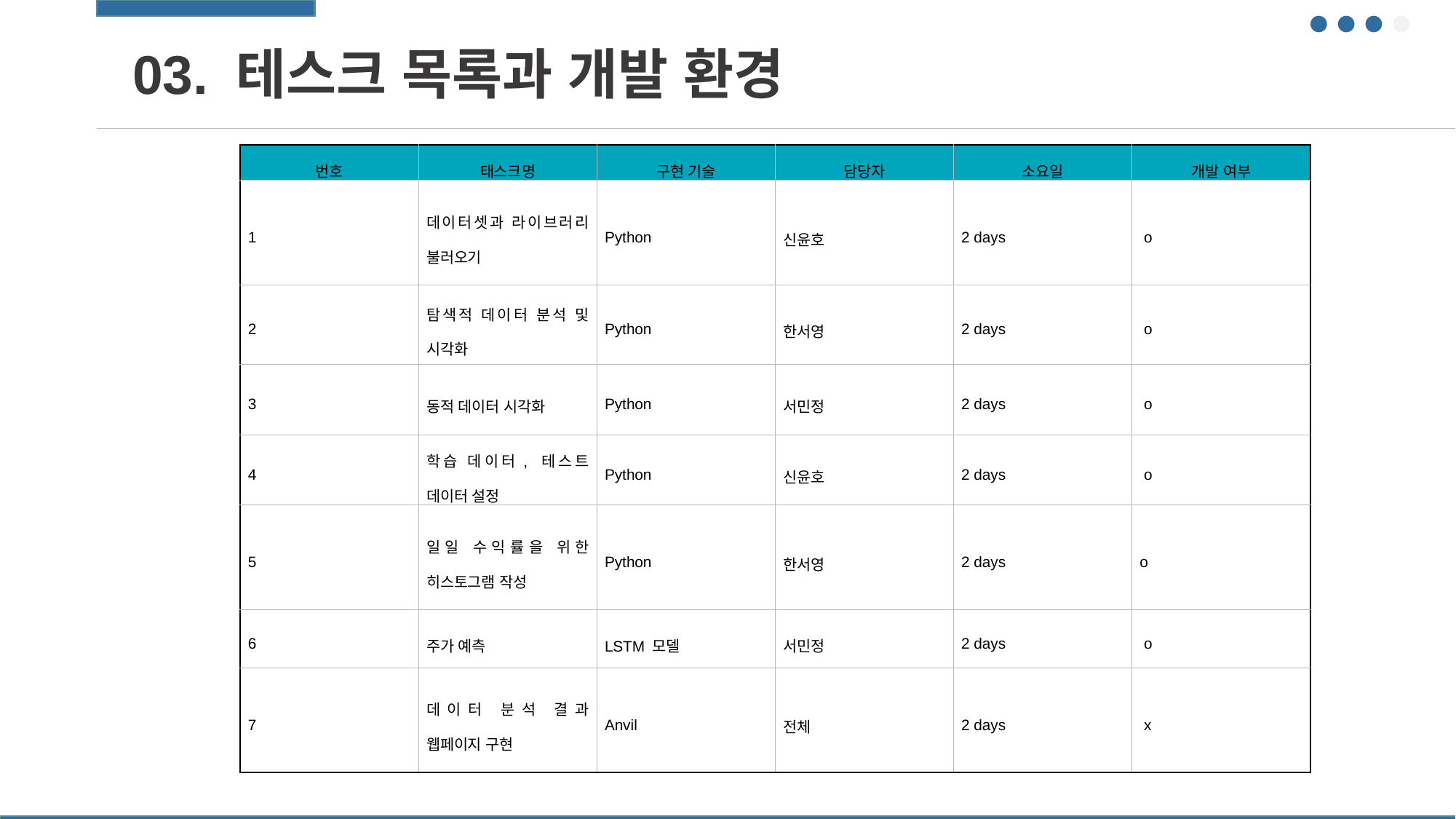

03. 테스크 목록과 개발 환경
| 번호 | 태스크명 | 구현 기술 | 담당자 | 소요일 | 개발 여부 |
| --- | --- | --- | --- | --- | --- |
| 1 | 데이터셋과 라이브러리 불러오기 | Python | 신윤호 | 2 days | o |
| 2 | 탐색적 데이터 분석 및 시각화 | Python | 한서영 | 2 days | o |
| 3 | 동적 데이터 시각화 | Python | 서민정 | 2 days | o |
| 4 | 학습 데이터, 테스트 데이터 설정 | Python | 신윤호 | 2 days | o |
| 5 | 일일 수익률을 위한 히스토그램 작성 | Python | 한서영 | 2 days | o |
| 6 | 주가 예측 | LSTM 모델 | 서민정 | 2 days | o |
| 7 | 데이터 분석 결과 웹페이지 구현 | Anvil | 전체 | 2 days | x |